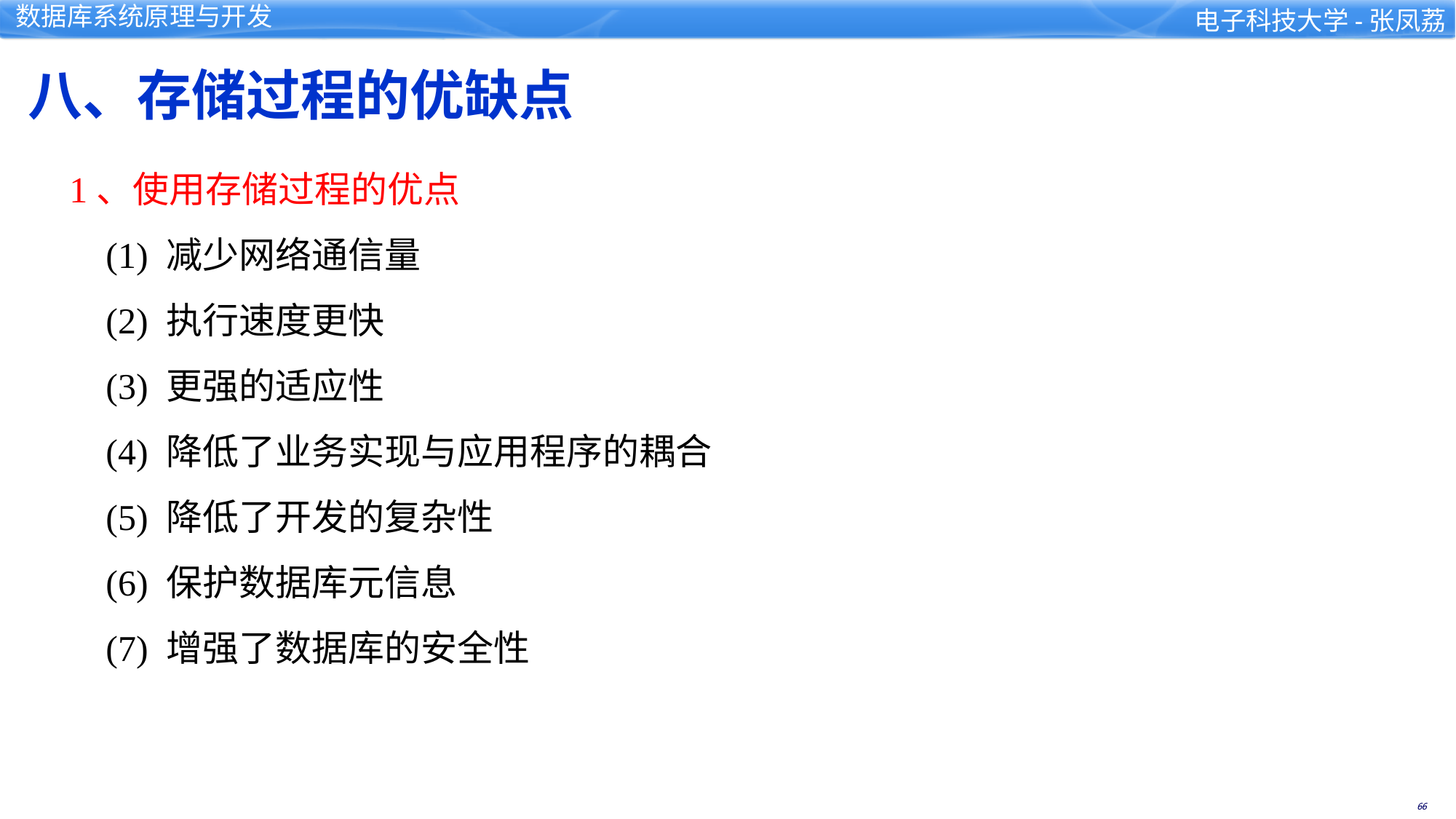

八、存储过程的优缺点
1、使用存储过程的优点
    (1) 减少网络通信量
    (2) 执行速度更快
    (3) 更强的适应性
    (4) 降低了业务实现与应用程序的耦合
    (5) 降低了开发的复杂性
    (6) 保护数据库元信息
    (7) 增强了数据库的安全性